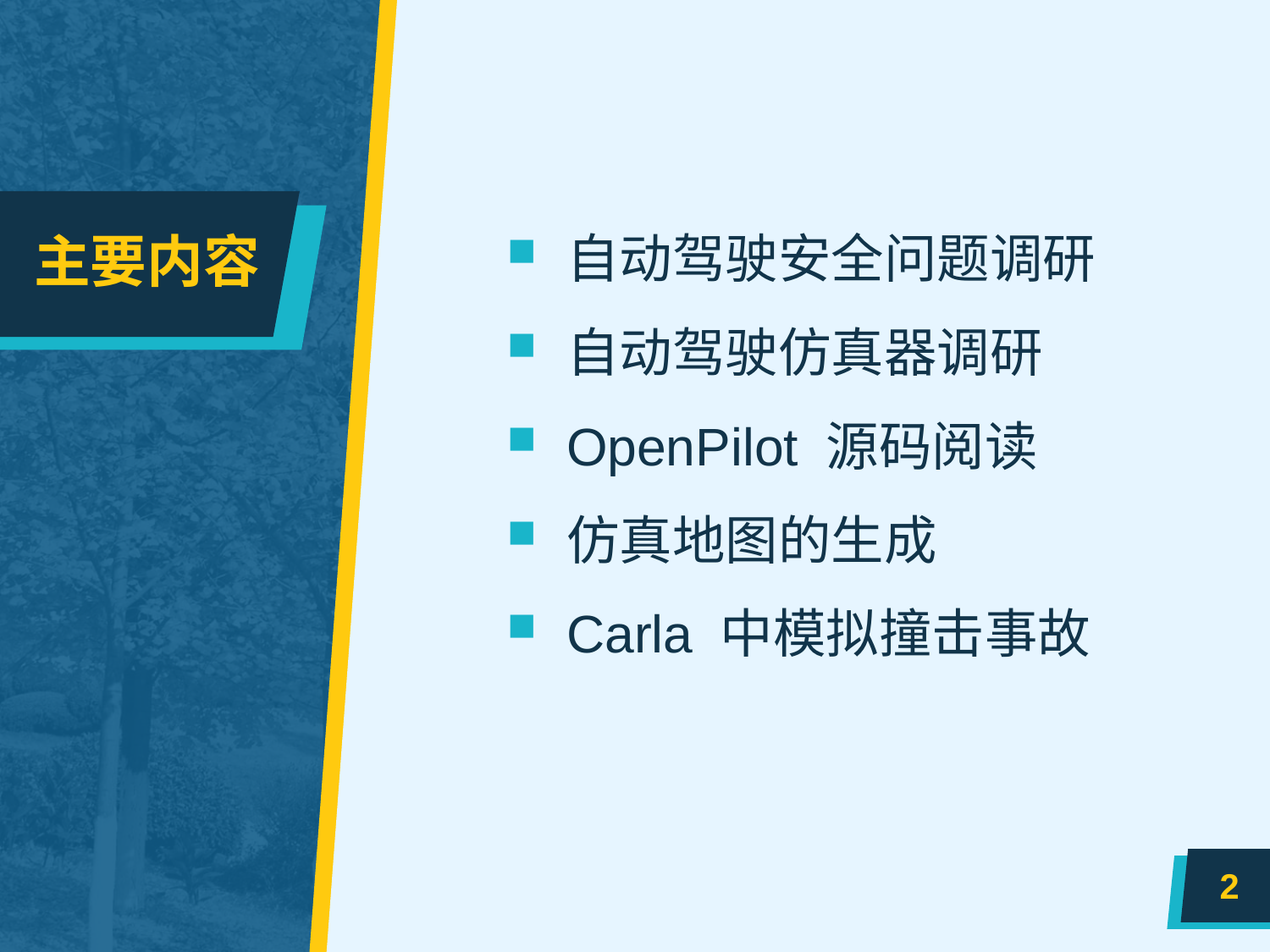

# 主要内容
自动驾驶安全问题调研
自动驾驶仿真器调研
OpenPilot 源码阅读
仿真地图的生成
Carla 中模拟撞击事故
2